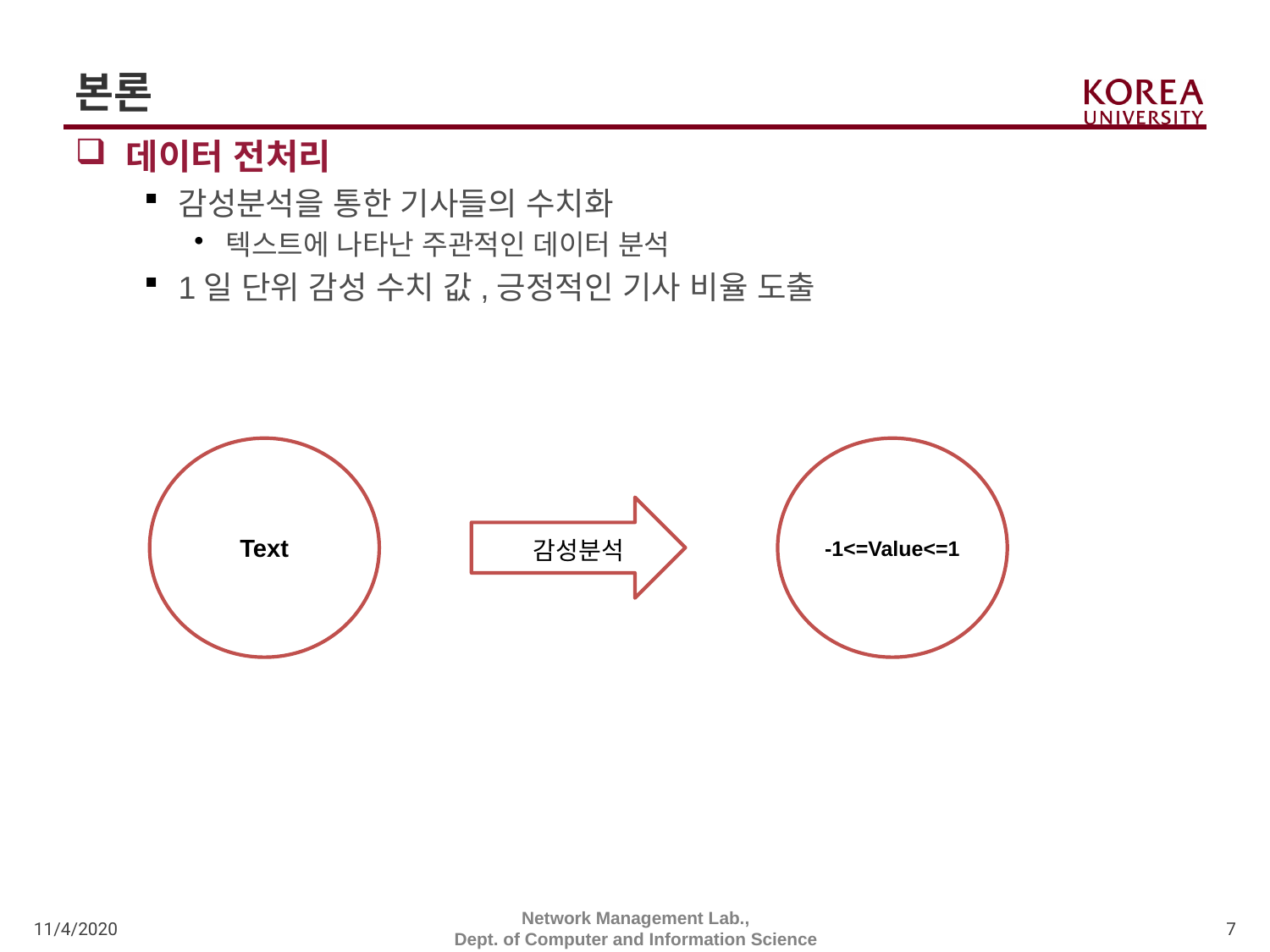

# 본론
데이터 전처리
감성분석을 통한 기사들의 수치화
텍스트에 나타난 주관적인 데이터 분석
1일 단위 감성 수치 값,긍정적인 기사 비율 도출

Text
-1<=Value<=1

감성분석
11/4/2020
Network Management Lab.,
Dept. of Computer and Information Science
7